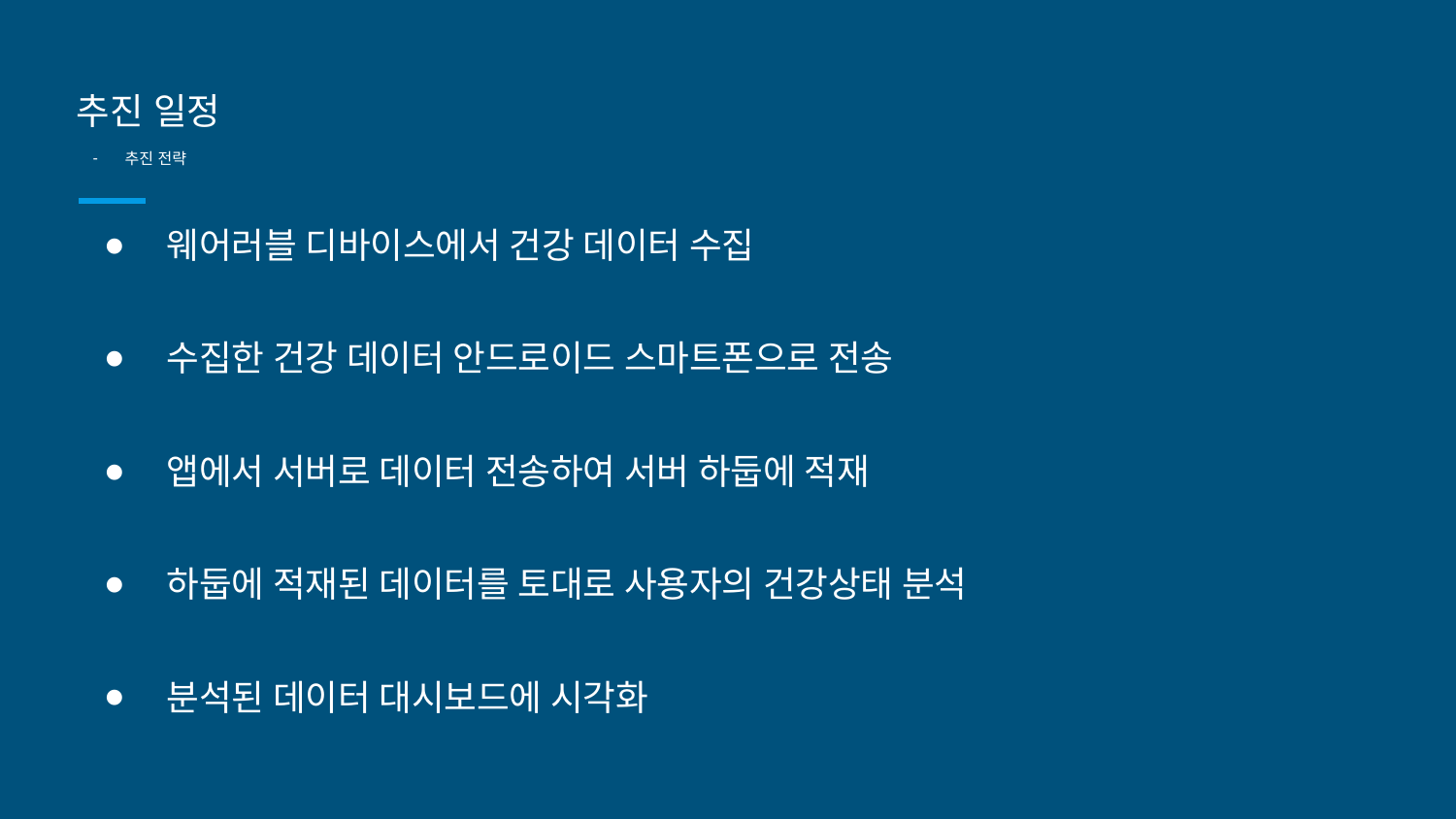

# 추진 일정

추진 전략
웨어러블 디바이스에서 건강 데이터 수집

수집한 건강 데이터 안드로이드 스마트폰으로 전송

앱에서 서버로 데이터 전송하여 서버 하둡에 적재

하둡에 적재된 데이터를 토대로 사용자의 건강상태 분석

분석된 데이터 대시보드에 시각화